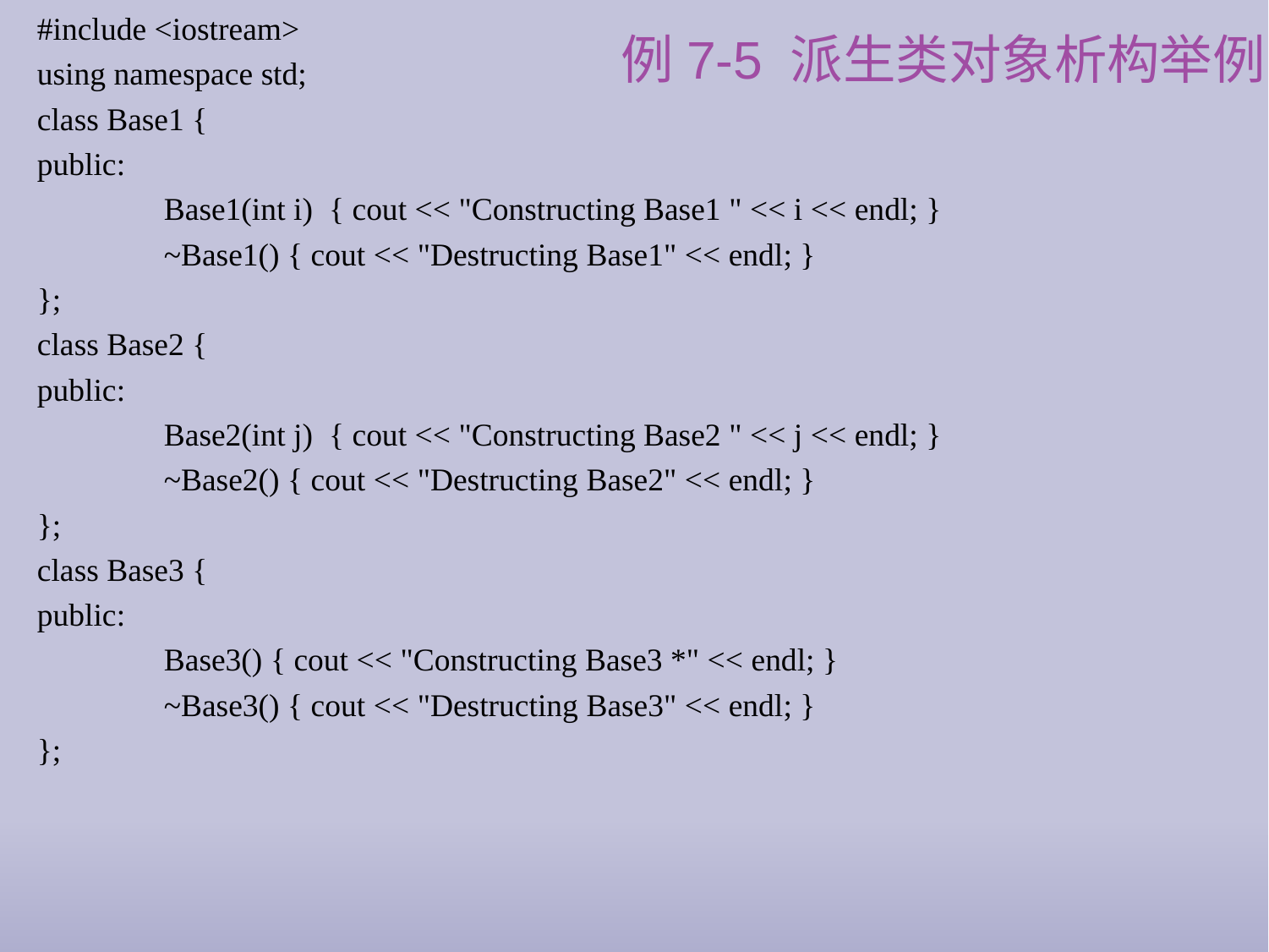

#include <iostream>
using namespace std;
class Base1 {
public:
	Base1(int i)  { cout << "Constructing Base1 " << i << endl; }
	~Base1() { cout << "Destructing Base1" << endl; }
};
class Base2 {
public:
	Base2(int j)  { cout << "Constructing Base2 " << j << endl; }
	~Base2() { cout << "Destructing Base2" << endl; }
};
class Base3 {
public:
	Base3() { cout << "Constructing Base3 *" << endl; }
	~Base3() { cout << "Destructing Base3" << endl; }
};
# 例7-5 派生类对象析构举例